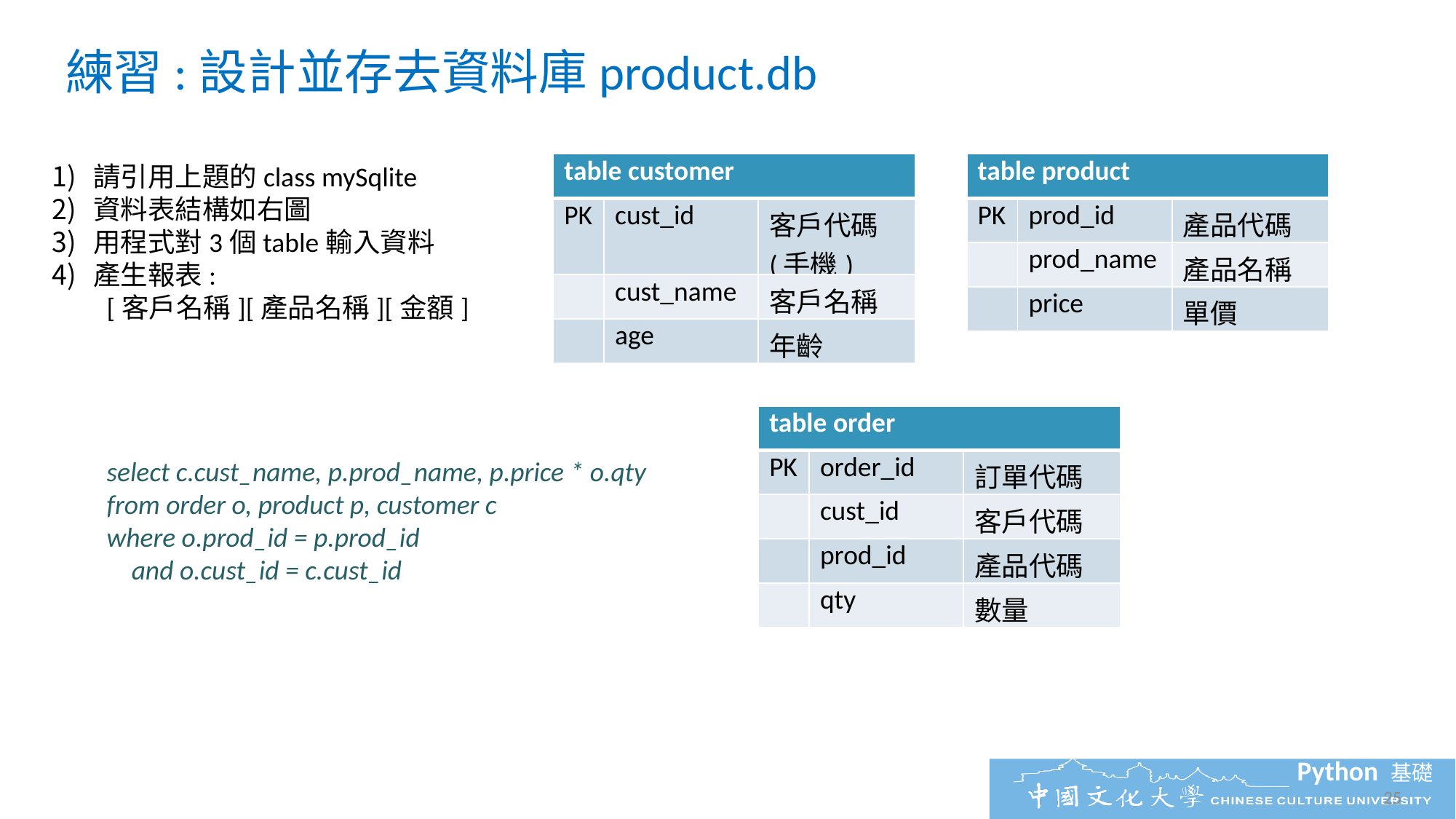

練習:設計並存去資料庫product.db
請引用上題的class mySqlite
資料表結構如右圖
用程式對3個table輸入資料
產生報表:
[客戶名稱][產品名稱][金額]

select c.cust_name, p.prod_name, p.price * o.qty
from order o, product p, customer c
where o.prod_id = p.prod_id
    and o.cust_id = c.cust_id

| table customer |  |  |
| --- | --- | --- |
| PK | cust\_id | 客戶代碼(手機) |
|  | cust\_name | 客戶名稱 |
|  | age | 年齡 |
| table product |  |  |
| --- | --- | --- |
| PK | prod\_id | 產品代碼 |
|  | prod\_name | 產品名稱 |
|  | price | 單價 |
| table order |  |  |
| --- | --- | --- |
| PK | order\_id | 訂單代碼 |
|  | cust\_id | 客戶代碼 |
|  | prod\_id | 產品代碼 |
|  | qty | 數量 |
25